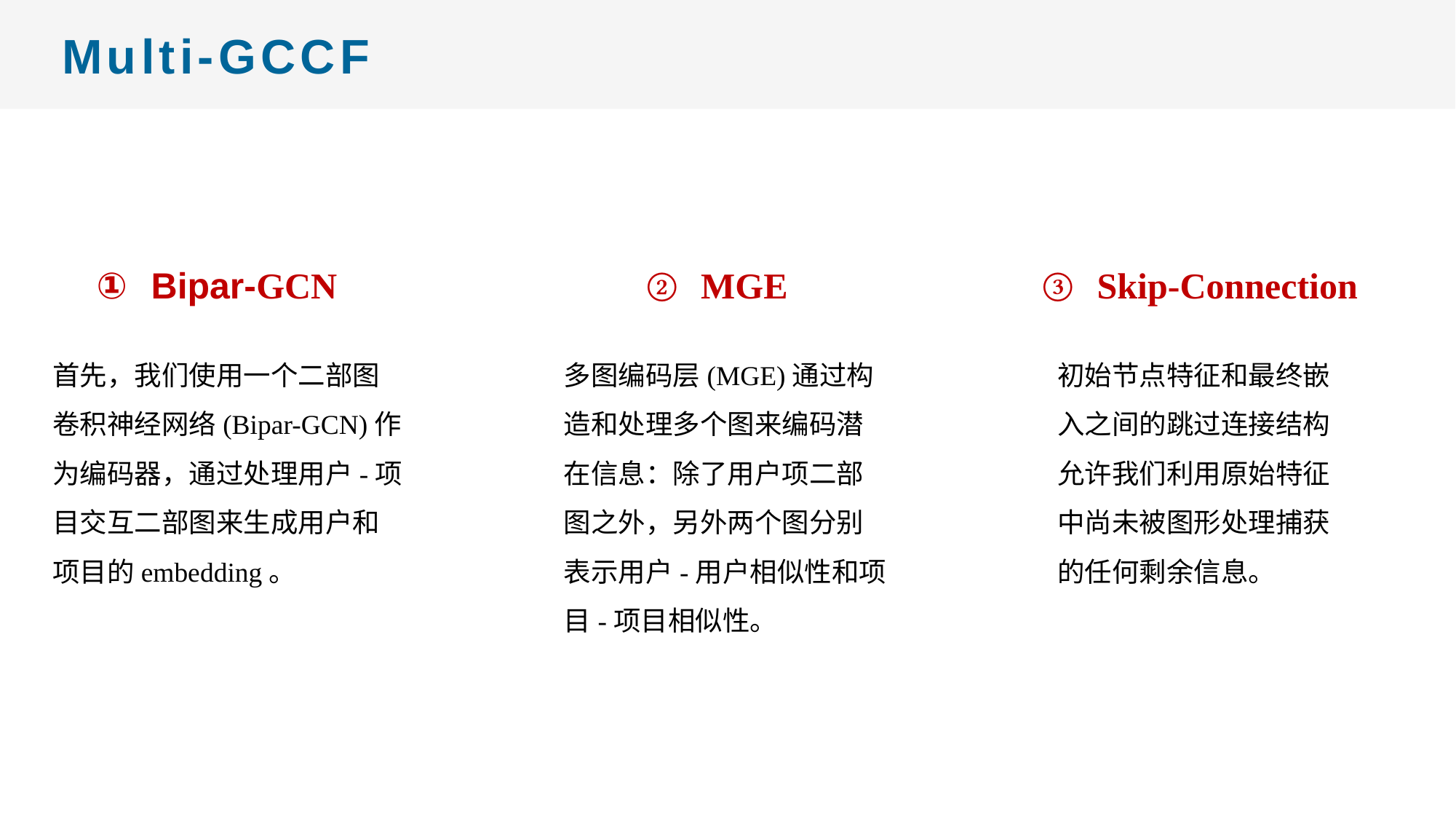

Multi-GCCF
Bipar-GCN
MGE
Skip-Connection
首先，我们使用一个二部图卷积神经网络(Bipar-GCN)作为编码器，通过处理用户-项目交互二部图来生成用户和项目的embedding。
多图编码层(MGE)通过构造和处理多个图来编码潜在信息：除了用户项二部图之外，另外两个图分别表示用户-用户相似性和项目-项目相似性。
初始节点特征和最终嵌入之间的跳过连接结构允许我们利用原始特征中尚未被图形处理捕获的任何剩余信息。